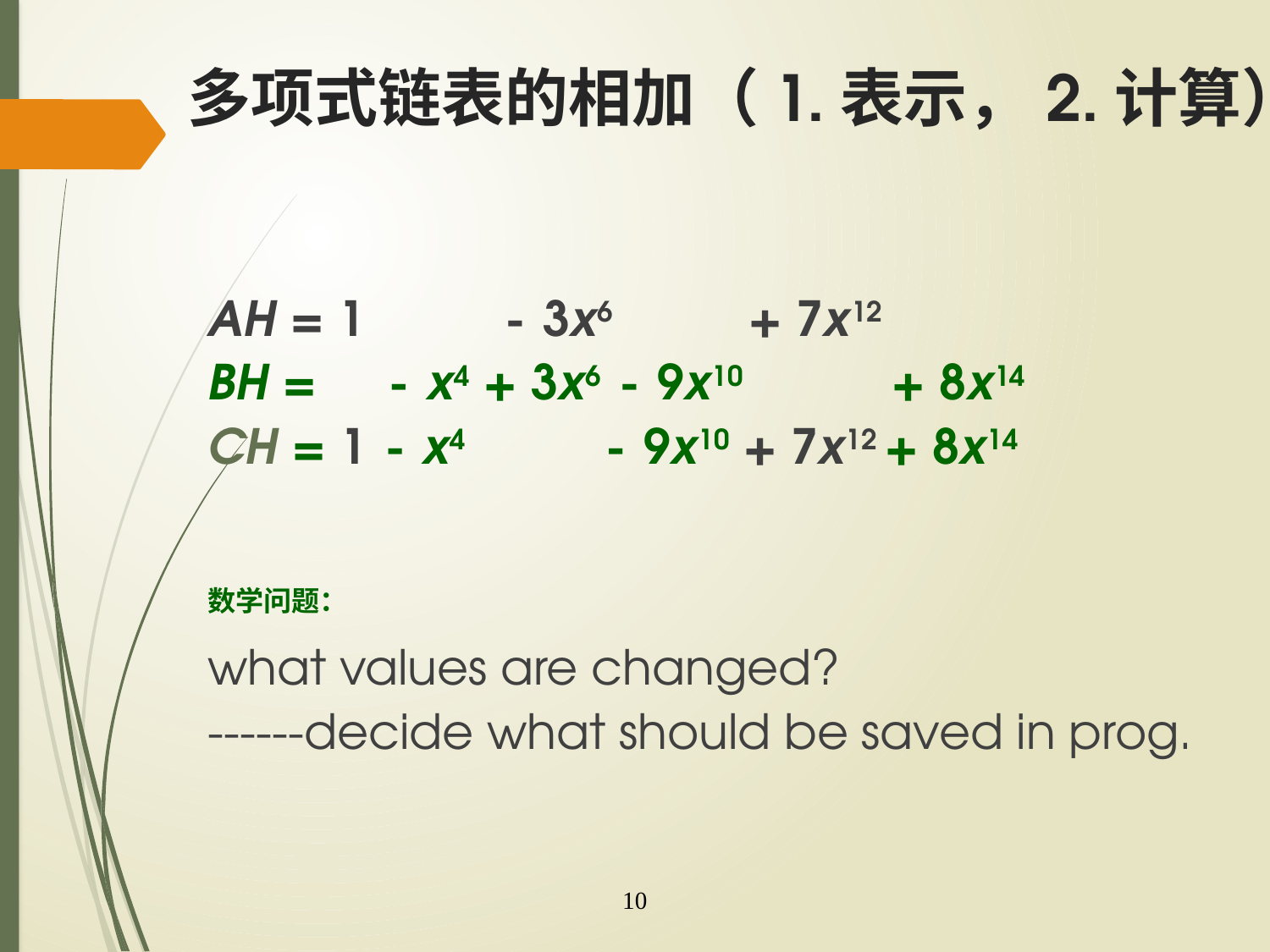

# 多项式链表的相加（1.表示，2.计算）
AH = 1          - 3x6          + 7x12
BH =     - x4 + 3x6 - 9x10           + 8x14
CH = 1 - x4          - 9x10 + 7x12 + 8x14

数学问题：
what values are changed?
------decide what should be saved in prog.

10